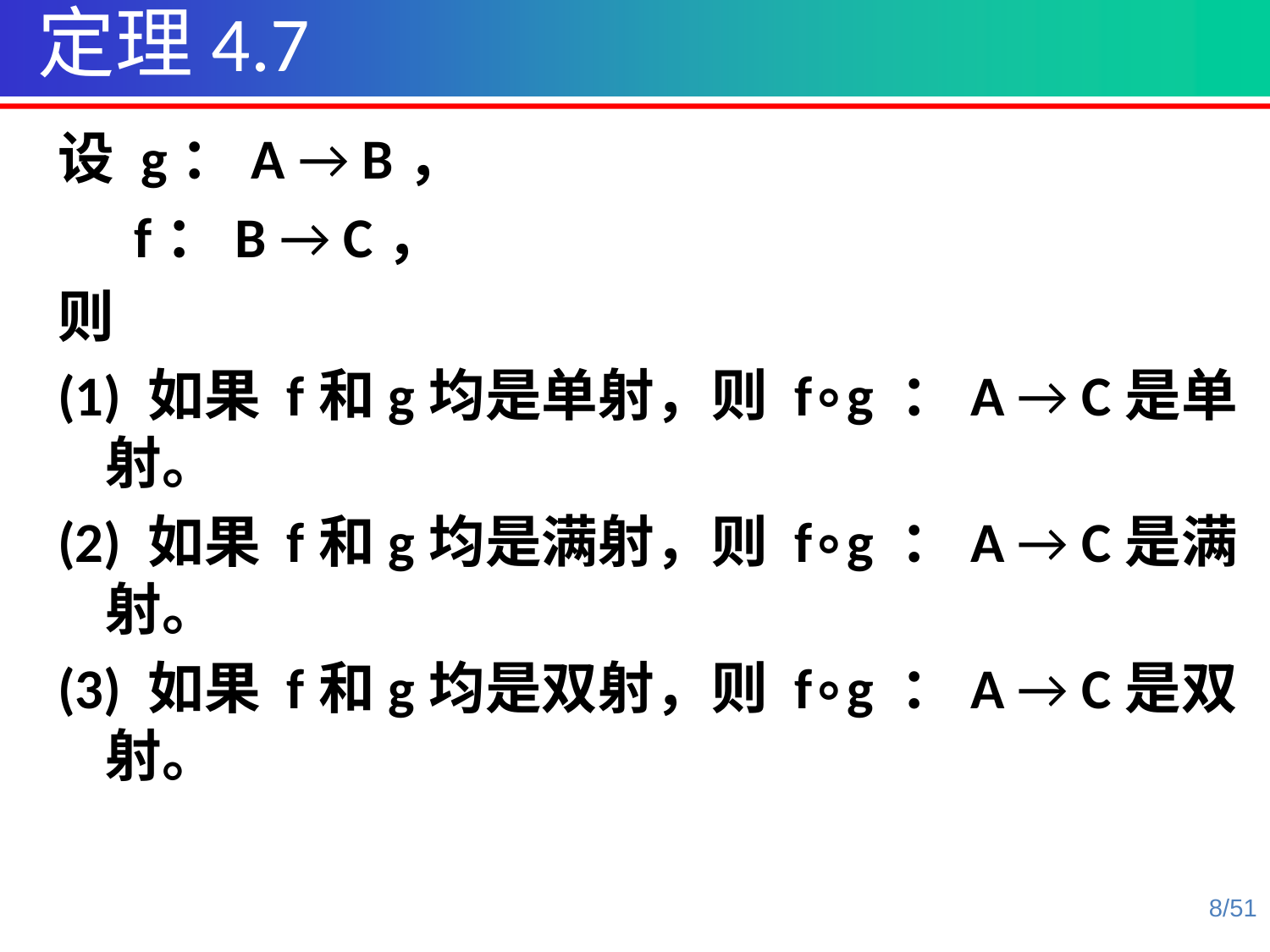

定理4.7
设 g：A → B，
      f：B → C，
则
(1) 如果 f和g均是单射，则 f∘g ：A → C是单射。
(2) 如果 f和g均是满射，则 f∘g ：A → C是满射。
(3) 如果 f和g均是双射，则 f∘g ：A → C是双射。
8/51